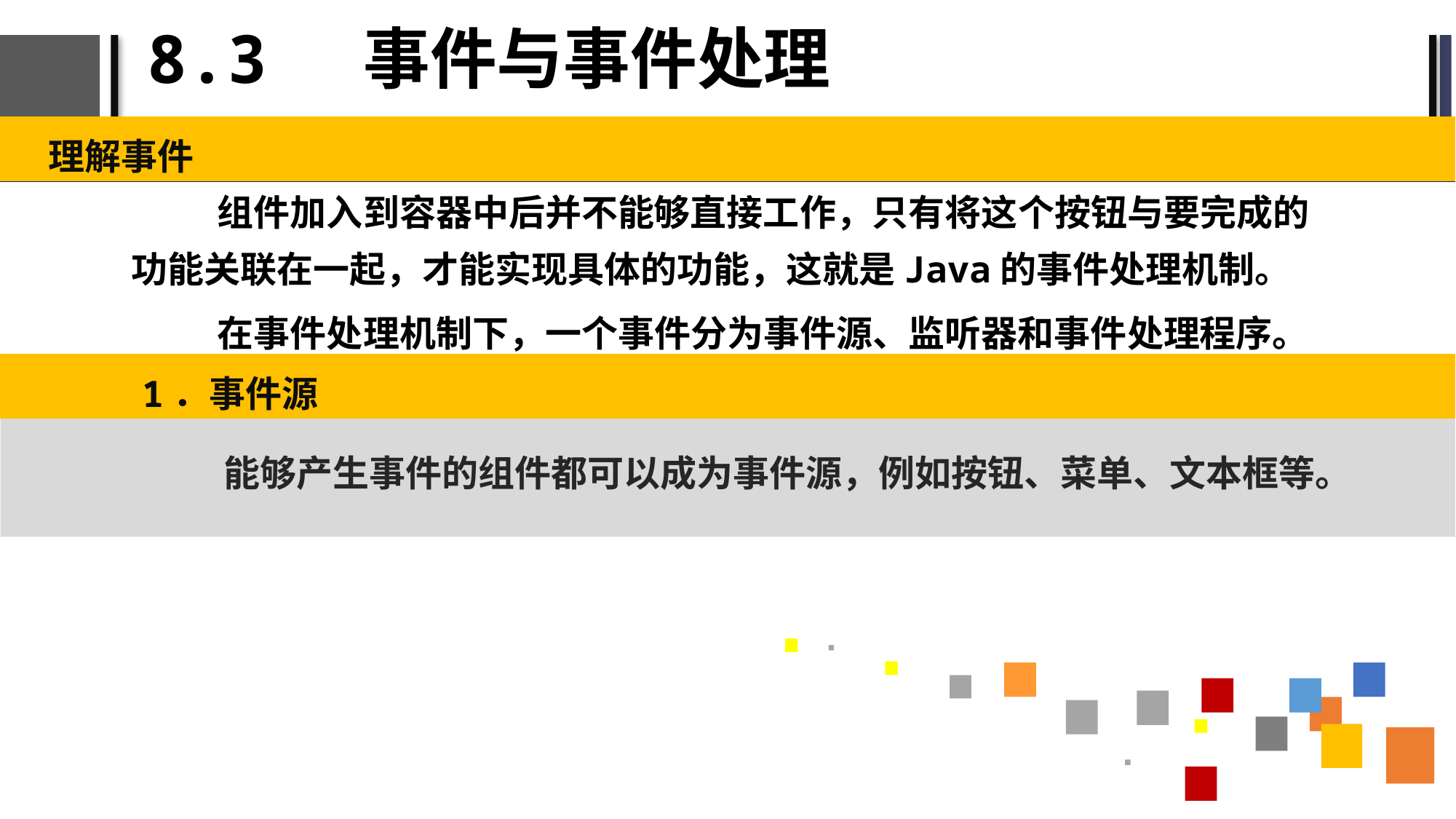

# 8.3  事件与事件处理

理解事件
组件加入到容器中后并不能够直接工作，只有将这个按钮与要完成的功能关联在一起，才能实现具体的功能，这就是Java的事件处理机制。
在事件处理机制下，一个事件分为事件源、监听器和事件处理程序。

1．事件源

能够产生事件的组件都可以成为事件源，例如按钮、菜单、文本框等。